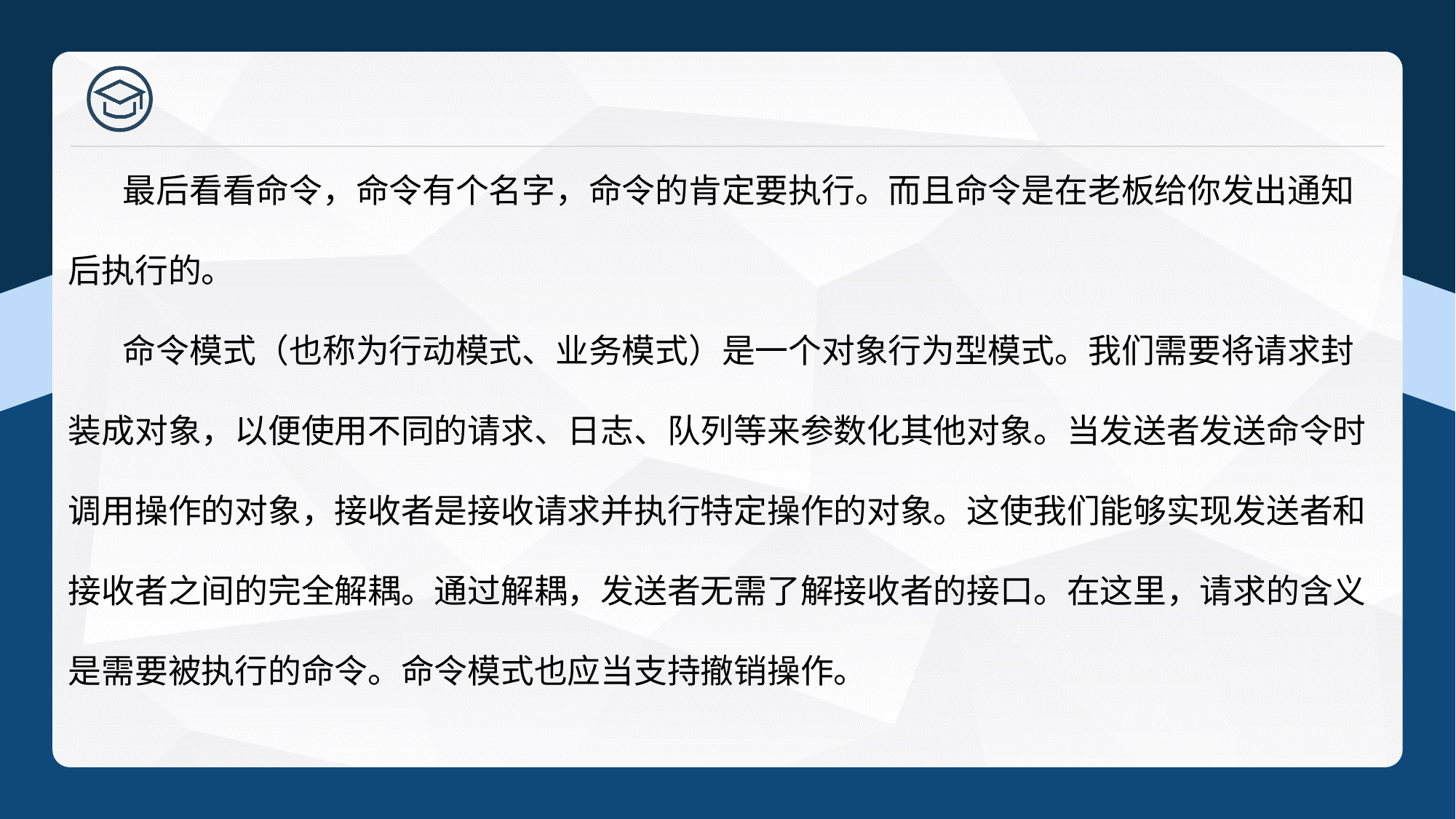

最后看看命令，命令有个名字，命令的肯定要执行。而且命令是在老板给你发出通知后执行的。
命令模式（也称为行动模式、业务模式）是一个对象行为型模式。我们需要将请求封装成对象，以便使用不同的请求、日志、队列等来参数化其他对象。当发送者发送命令时调用操作的对象，接收者是接收请求并执行特定操作的对象。这使我们能够实现发送者和接收者之间的完全解耦。通过解耦，发送者无需了解接收者的接口。在这里，请求的含义是需要被执行的命令。命令模式也应当支持撤销操作。

子煜